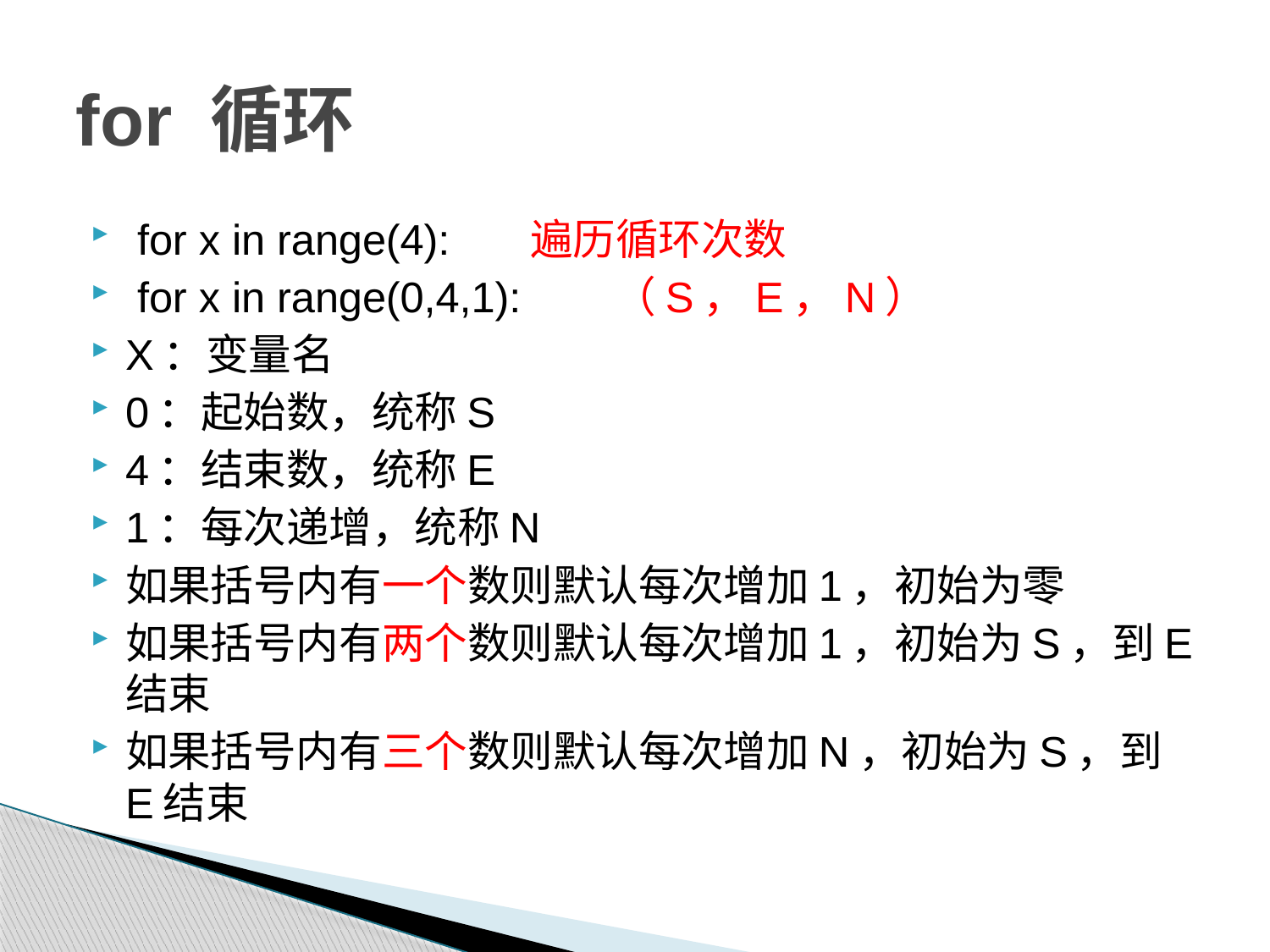

# for 循环
 for x in range(4):      遍历循环次数
 for x in range(0,4,1):       （S，E，N）
X：变量名
0：起始数，统称S
4：结束数，统称E
1：每次递增，统称N
如果括号内有一个数则默认每次增加1，初始为零
如果括号内有两个数则默认每次增加1，初始为S，到E结束
如果括号内有三个数则默认每次增加N，初始为S，到E结束